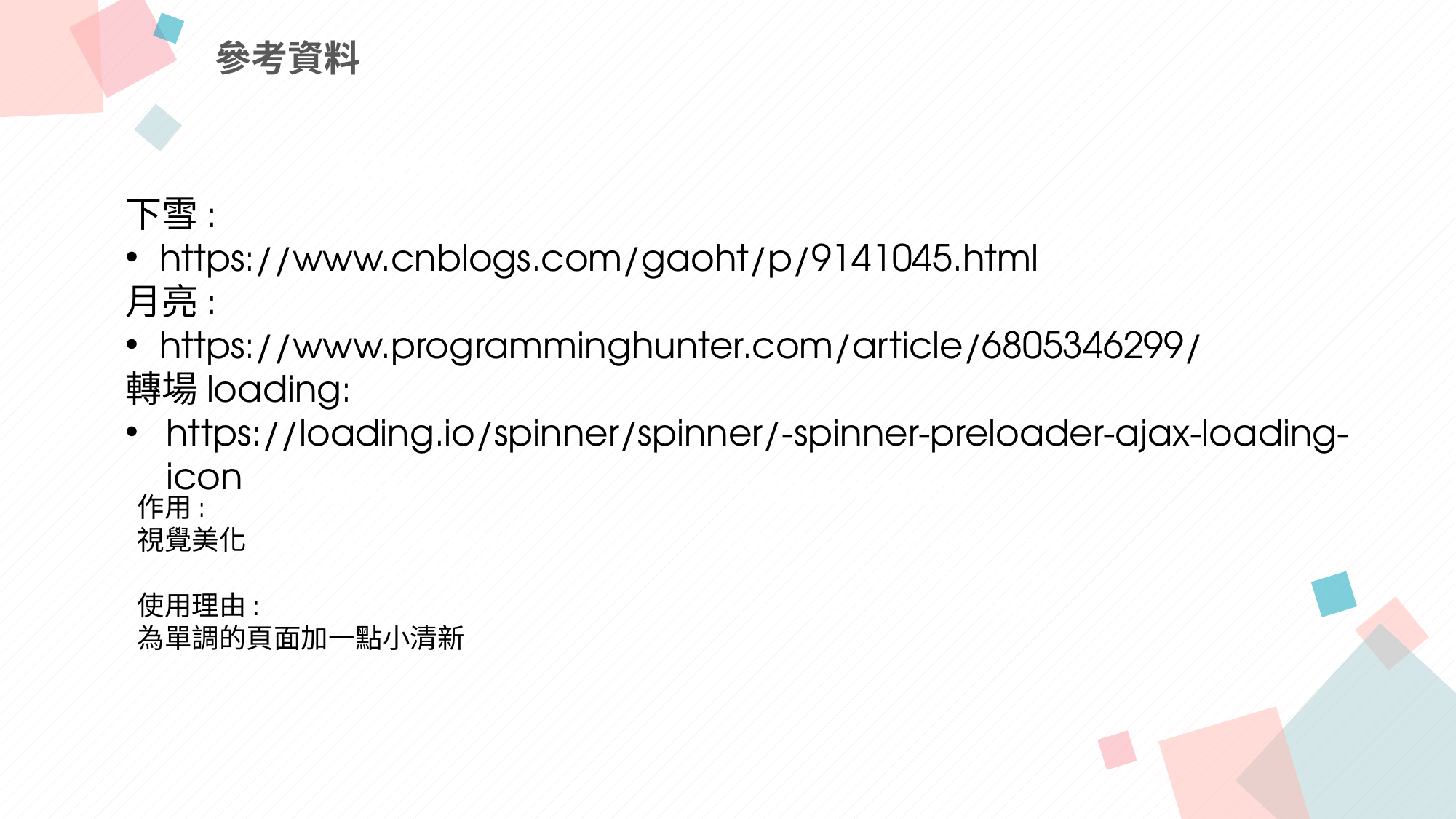

參考資料
基礎技術
js

下雪:
https://www.cnblogs.com/gaoht/p/9141045.html
月亮:
https://www.programminghunter.com/article/6805346299/
轉場loading:
https://loading.io/spinner/spinner/-spinner-preloader-ajax-loading-icon

html5
css
js
标题数字等都可以通过点击和重新输入进行更，顶部“开始”面板中可以对字体、字号、颜色等进行修改。
点击此处添加标题
点击此处添加标题
作用:
視覺美化

使用理由:
為單調的頁面加一點小清新

标题数字等都可以通过点击和重新输入进行更改，顶部“开始”面板中可以对字体、字号、颜色等进行修改。
标题数字等都可以通过点击和重新输入进行更改，顶部“开始”面板中可以对字体、字号、颜色等进行修改。